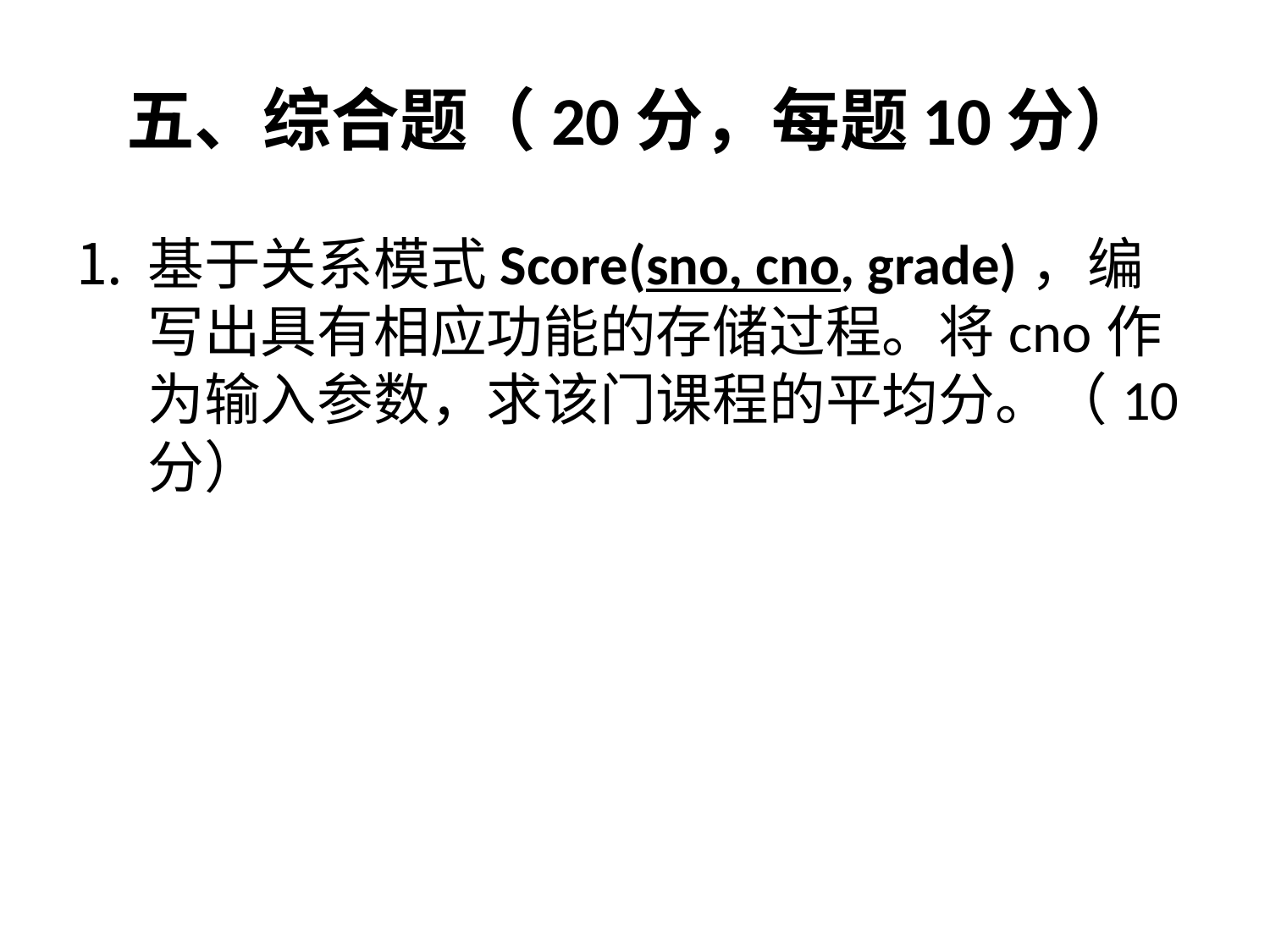

# 五、综合题（20分，每题10分）
基于关系模式Score(sno, cno, grade)，编写出具有相应功能的存储过程。将cno作为输入参数，求该门课程的平均分。（10分）